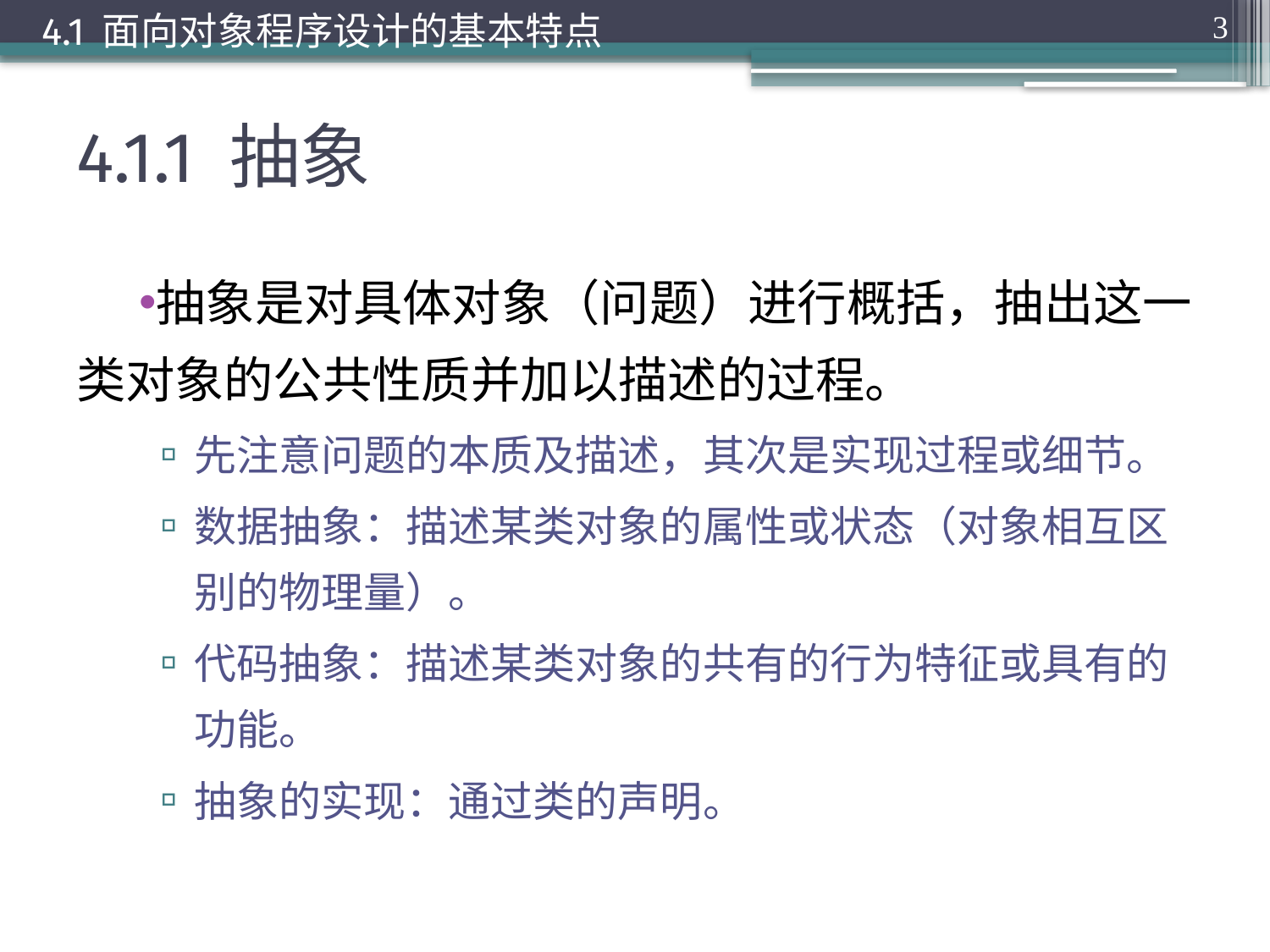

4.1 面向对象程序设计的基本特点
3
# 4.1.1 抽象
抽象是对具体对象（问题）进行概括，抽出这一类对象的公共性质并加以描述的过程。
先注意问题的本质及描述，其次是实现过程或细节。
数据抽象：描述某类对象的属性或状态（对象相互区别的物理量）。
代码抽象：描述某类对象的共有的行为特征或具有的功能。
抽象的实现：通过类的声明。